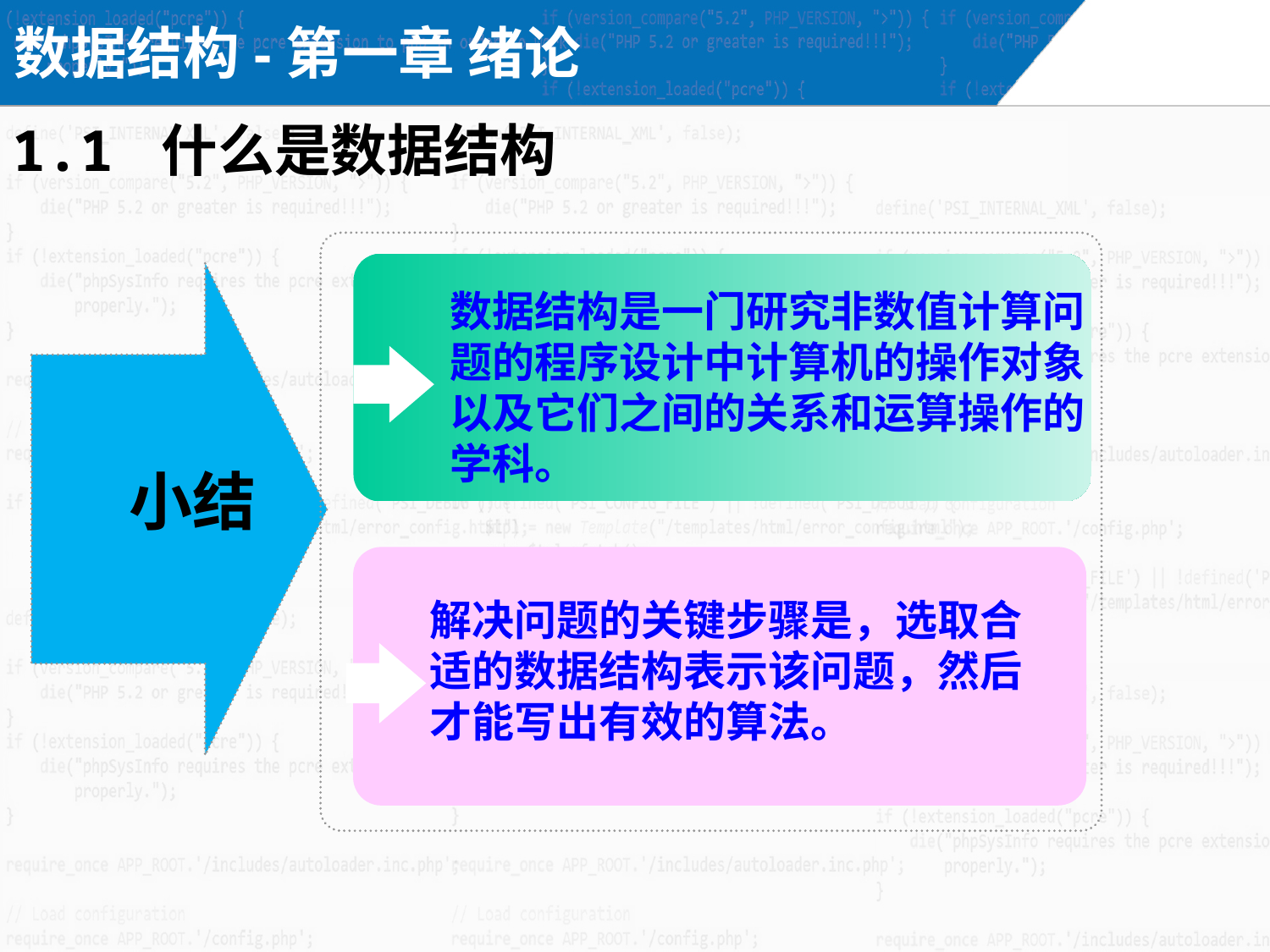

数据结构-第一章 绪论
1.1 什么是数据结构

数据结构是一门研究非数值计算问题的程序设计中计算机的操作对象以及它们之间的关系和运算操作的学科。
 小结

解决问题的关键步骤是，选取合适的数据结构表示该问题，然后才能写出有效的算法。